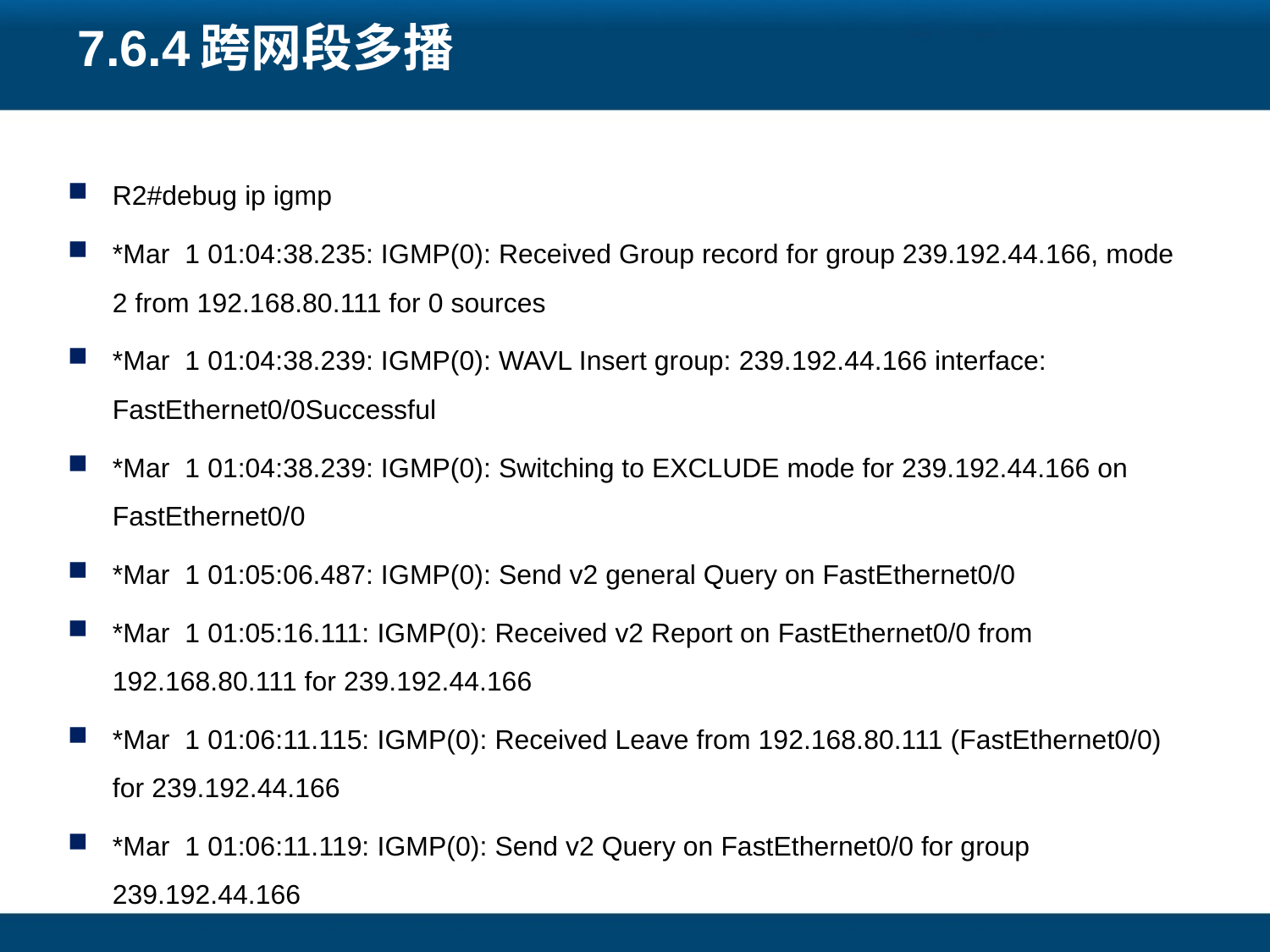

# 7.6.4跨网段多播
R2#debug ip igmp
*Mar  1 01:04:38.235: IGMP(0): Received Group record for group 239.192.44.166, mode 2 from 192.168.80.111 for 0 sources
*Mar  1 01:04:38.239: IGMP(0): WAVL Insert group: 239.192.44.166 interface: FastEthernet0/0Successful
*Mar  1 01:04:38.239: IGMP(0): Switching to EXCLUDE mode for 239.192.44.166 on FastEthernet0/0
*Mar  1 01:05:06.487: IGMP(0): Send v2 general Query on FastEthernet0/0
*Mar  1 01:05:16.111: IGMP(0): Received v2 Report on FastEthernet0/0 from 192.168.80.111 for 239.192.44.166
*Mar  1 01:06:11.115: IGMP(0): Received Leave from 192.168.80.111 (FastEthernet0/0) for 239.192.44.166
*Mar  1 01:06:11.119: IGMP(0): Send v2 Query on FastEthernet0/0 for group 239.192.44.166